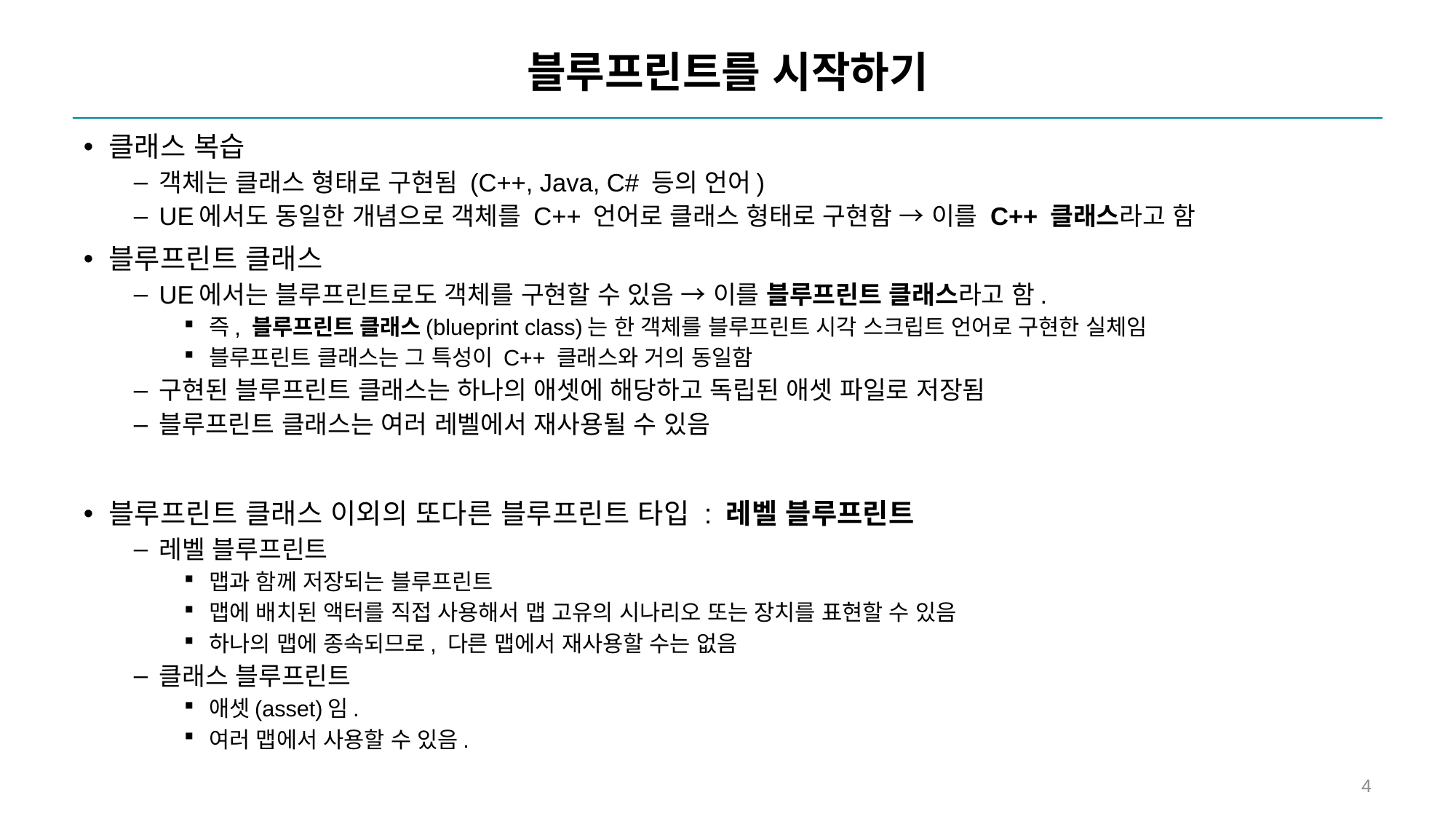

# 블루프린트를 시작하기
클래스 복습
객체는 클래스 형태로 구현됨 (C++, Java, C# 등의 언어)
UE에서도 동일한 개념으로 객체를 C++ 언어로 클래스 형태로 구현함 → 이를 C++ 클래스라고 함
블루프린트 클래스
UE에서는 블루프린트로도 객체를 구현할 수 있음 → 이를 블루프린트 클래스라고 함.
즉, 블루프린트 클래스(blueprint class)는 한 객체를 블루프린트 시각 스크립트 언어로 구현한 실체임
블루프린트 클래스는 그 특성이 C++ 클래스와 거의 동일함
구현된 블루프린트 클래스는 하나의 애셋에 해당하고 독립된 애셋 파일로 저장됨
블루프린트 클래스는 여러 레벨에서 재사용될 수 있음

블루프린트 클래스 이외의 또다른 블루프린트 타입 : 레벨 블루프린트
레벨 블루프린트
맵과 함께 저장되는 블루프린트
맵에 배치된 액터를 직접 사용해서 맵 고유의 시나리오 또는 장치를 표현할 수 있음
하나의 맵에 종속되므로, 다른 맵에서 재사용할 수는 없음
클래스 블루프린트
애셋(asset)임.
여러 맵에서 사용할 수 있음.

4